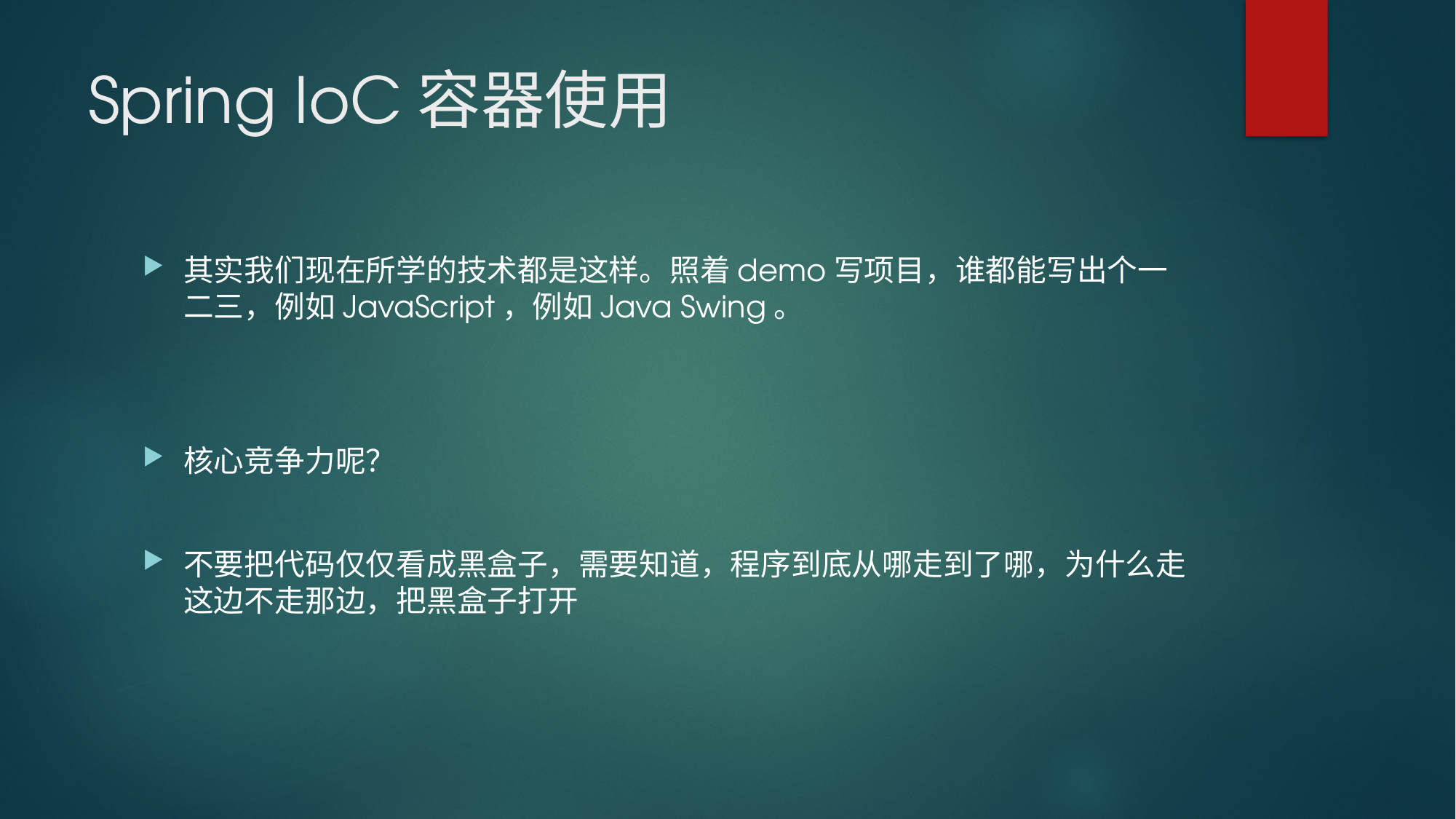

# Spring IoC容器使用
其实我们现在所学的技术都是这样。照着demo写项目，谁都能写出个一二三，例如JavaScript，例如Java Swing。

核心竞争力呢？

不要把代码仅仅看成黑盒子，需要知道，程序到底从哪走到了哪，为什么走这边不走那边，把黑盒子打开